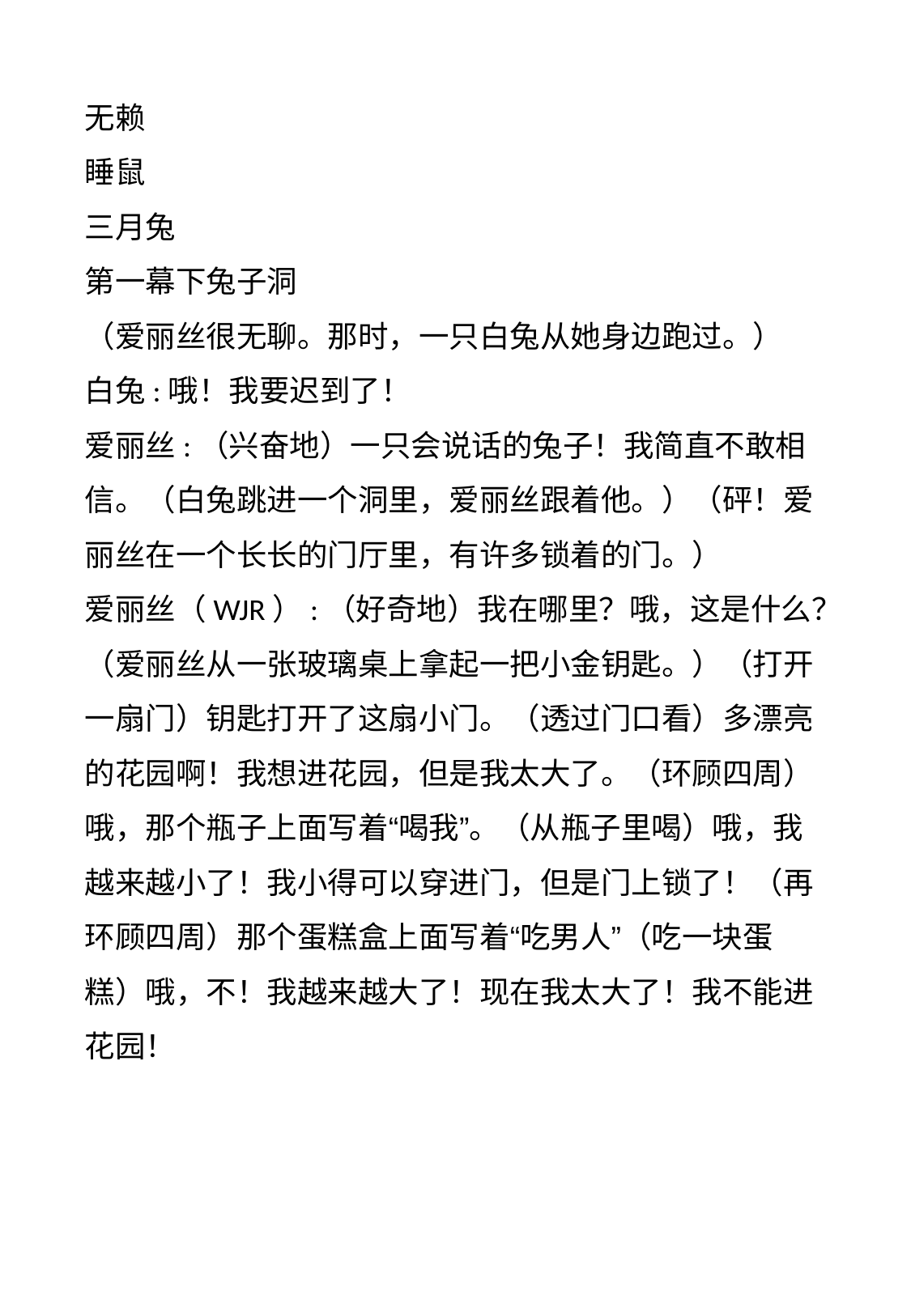

无赖
睡鼠
三月兔
第一幕下兔子洞
（爱丽丝很无聊。那时，一只白兔从她身边跑过。）
白兔:哦！我要迟到了！
爱丽丝:（兴奋地）一只会说话的兔子！我简直不敢相信。（白兔跳进一个洞里，爱丽丝跟着他。）（砰！爱丽丝在一个长长的门厅里，有许多锁着的门。）
爱丽丝（WJR）:（好奇地）我在哪里？哦，这是什么？（爱丽丝从一张玻璃桌上拿起一把小金钥匙。）（打开一扇门）钥匙打开了这扇小门。（透过门口看）多漂亮的花园啊！我想进花园，但是我太大了。（环顾四周）哦，那个瓶子上面写着“喝我”。（从瓶子里喝）哦，我越来越小了！我小得可以穿进门，但是门上锁了！（再环顾四周）那个蛋糕盒上面写着“吃男人”（吃一块蛋糕）哦，不！我越来越大了！现在我太大了！我不能进花园！